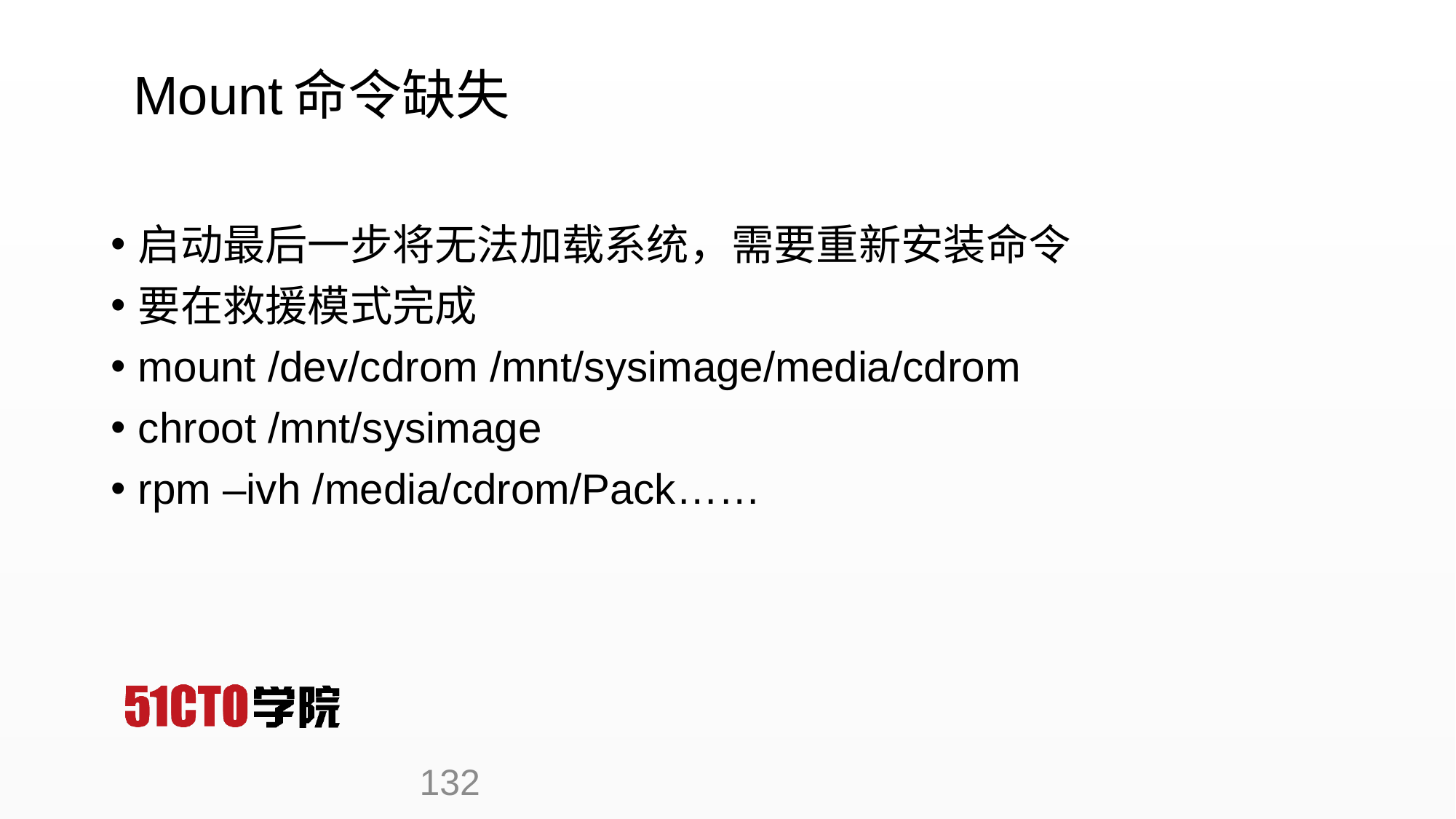

# Mount命令缺失
启动最后一步将无法加载系统，需要重新安装命令
要在救援模式完成
mount /dev/cdrom /mnt/sysimage/media/cdrom
chroot /mnt/sysimage
rpm –ivh /media/cdrom/Pack……
132